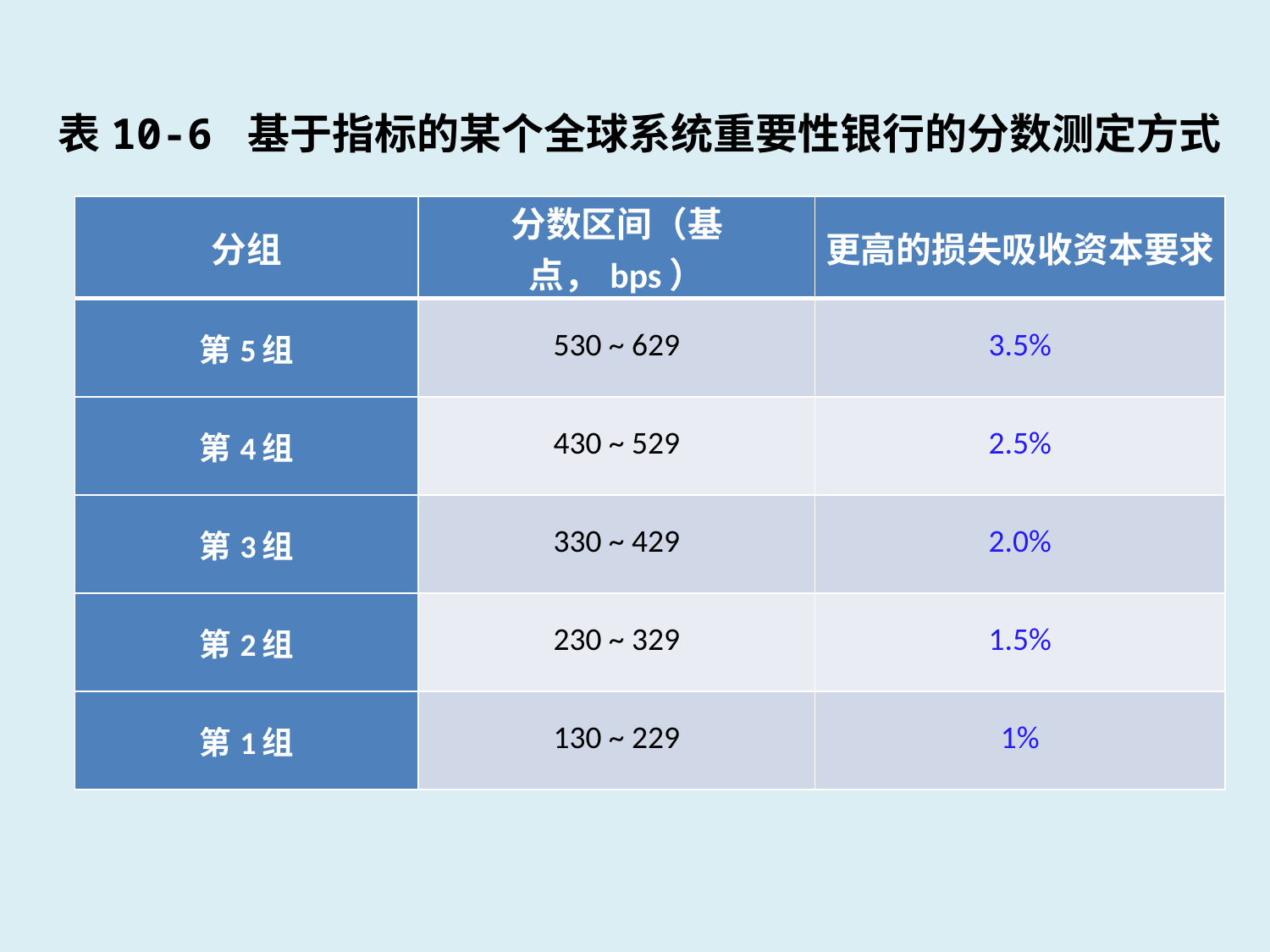

表10-6 基于指标的某个全球系统重要性银行的分数测定方式
| 分组 | 分数区间（基点，bps） | 更高的损失吸收资本要求 |
| --- | --- | --- |
| 第5组 | 530 ~ 629 | 3.5% |
| 第4组 | 430 ~ 529 | 2.5% |
| 第3组 | 330 ~ 429 | 2.0% |
| 第2组 | 230 ~ 329 | 1.5% |
| 第1组 | 130 ~ 229 | 1% |
47